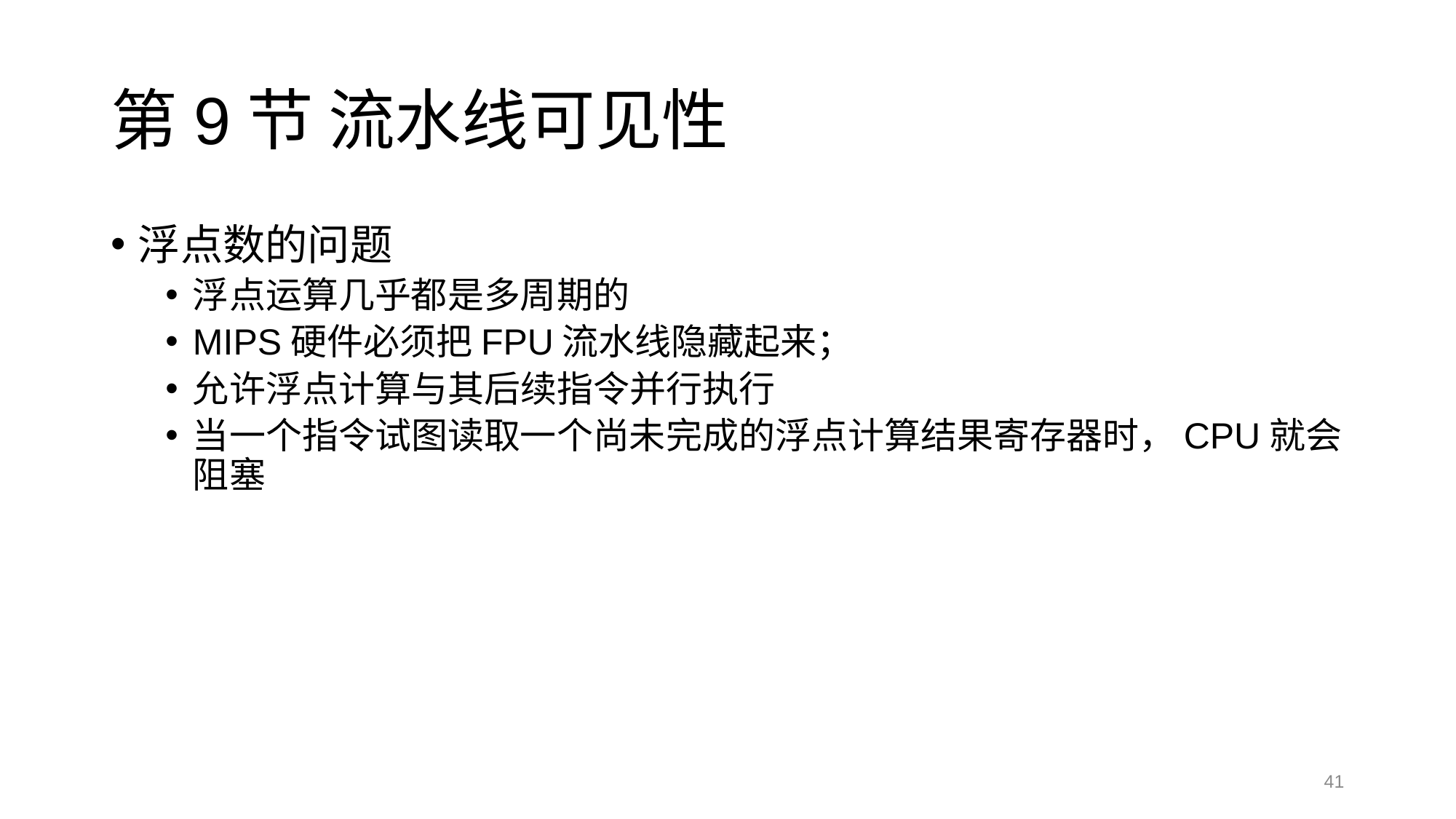

# 第9节 流水线可见性
浮点数的问题
浮点运算几乎都是多周期的
MIPS硬件必须把FPU流水线隐藏起来；
允许浮点计算与其后续指令并行执行
当一个指令试图读取一个尚未完成的浮点计算结果寄存器时，CPU就会阻塞

41